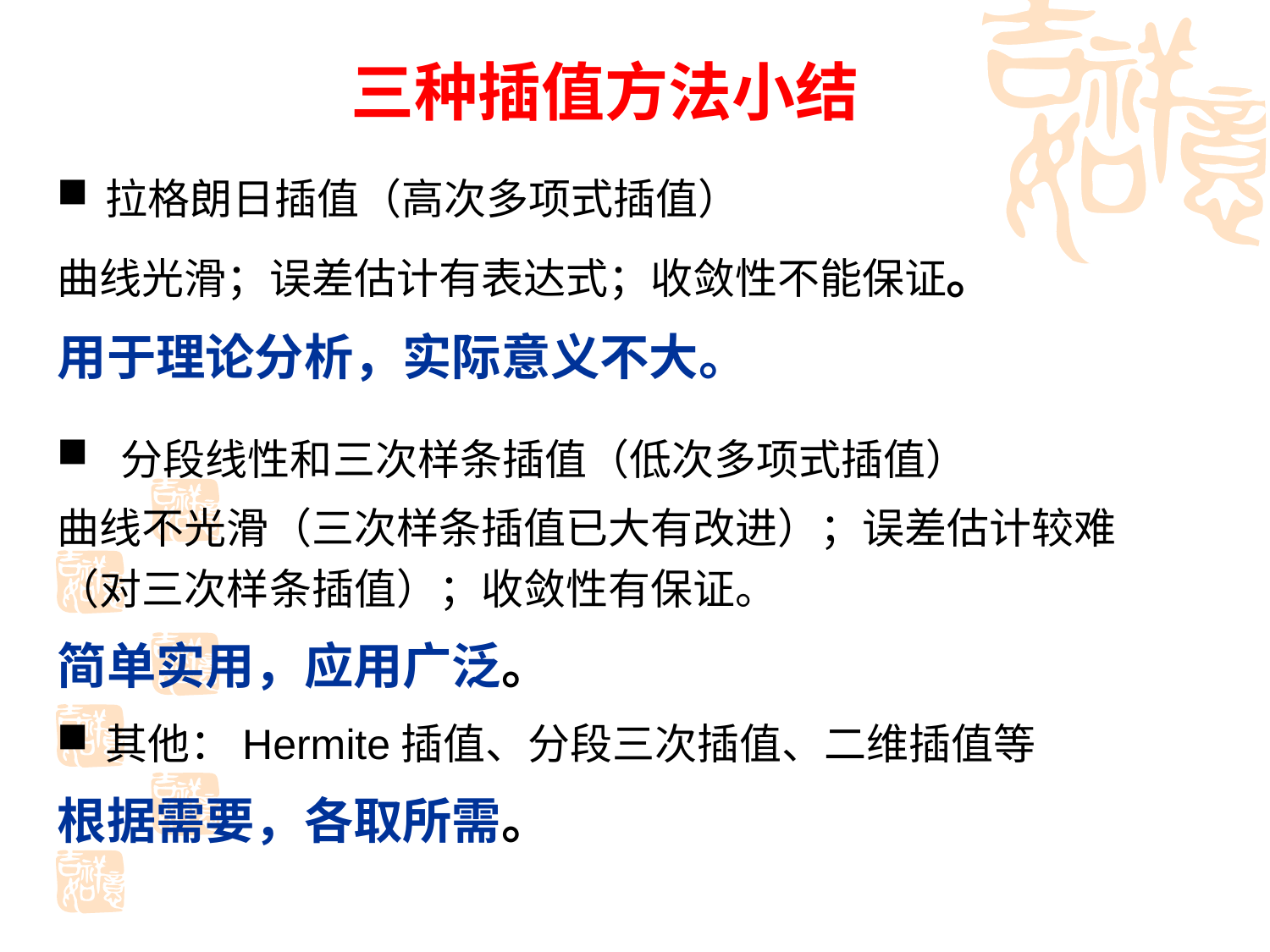

三种插值方法小结
拉格朗日插值（高次多项式插值）
曲线光滑；误差估计有表达式；收敛性不能保证。
用于理论分析，实际意义不大。
分段线性和三次样条插值（低次多项式插值）
曲线不光滑（三次样条插值已大有改进）；误差估计较难（对三次样条插值）；收敛性有保证。
简单实用，应用广泛。
其他：Hermite插值、分段三次插值、二维插值等
根据需要，各取所需。